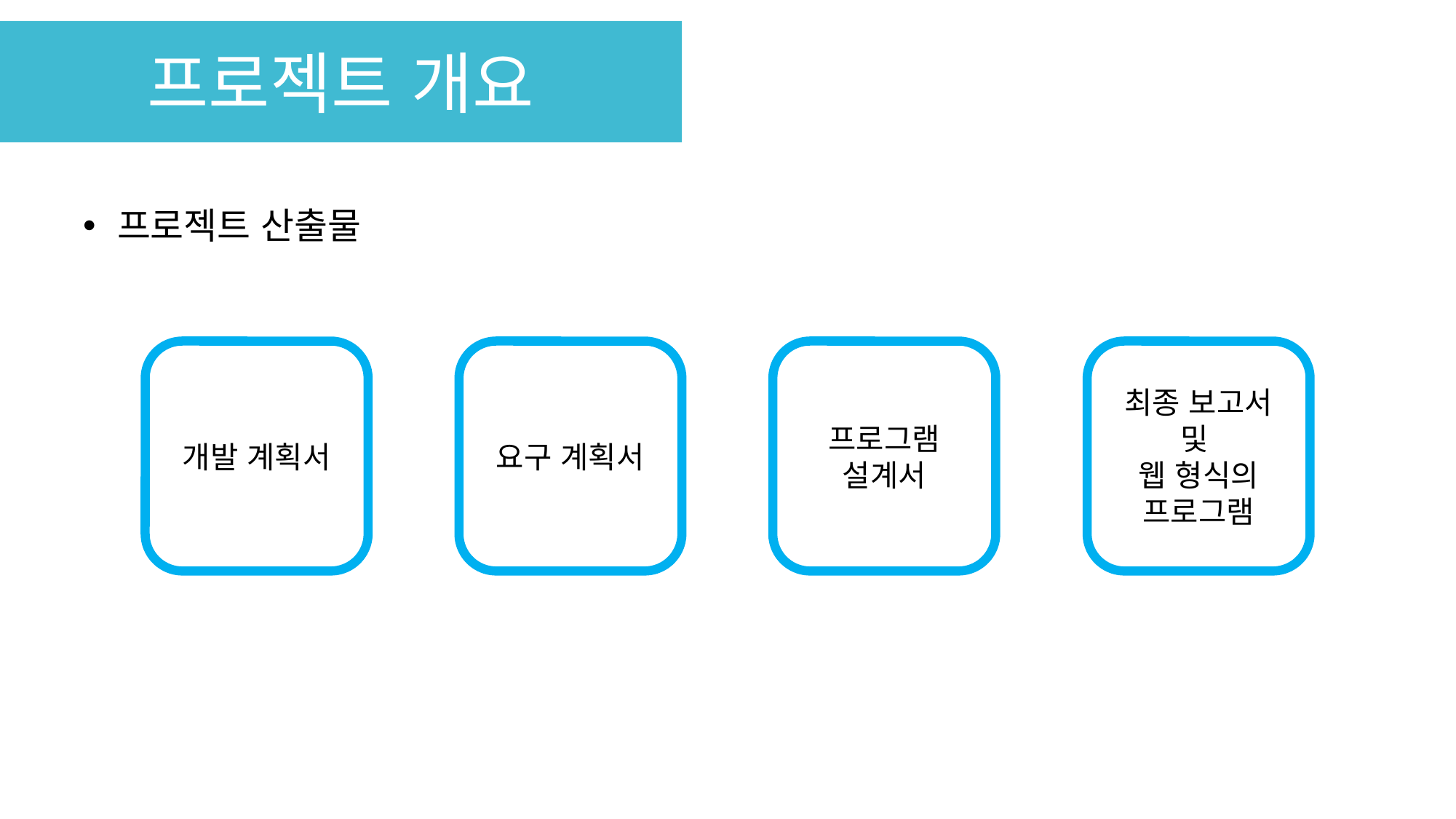

프로젝트 개요
프로젝트 산출물
개발 계획서
요구 계획서
프로그램 설계서
최종 보고서
및
웹 형식의 프로그램